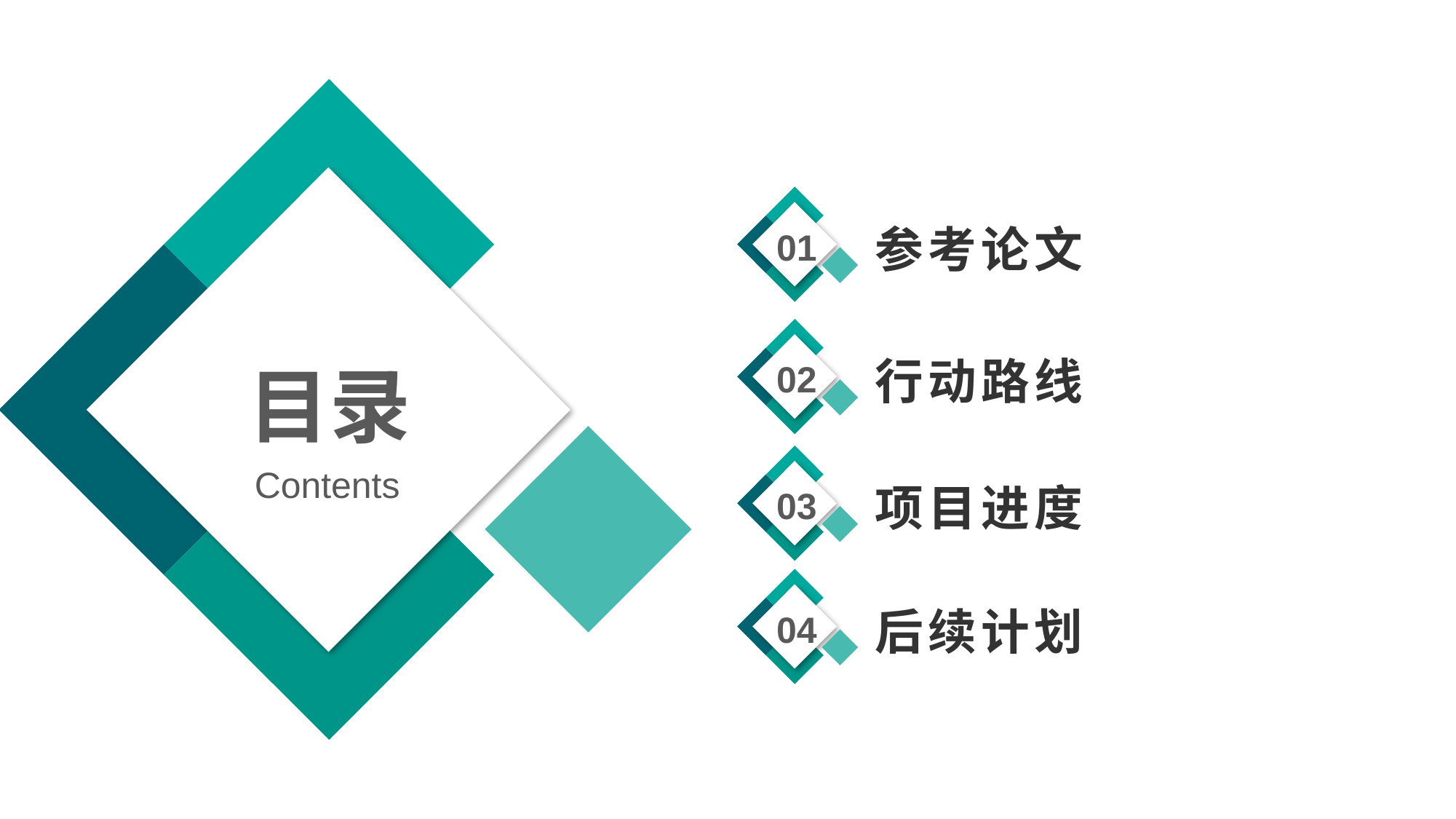

目录
Contents

01
参考论文

02
行动路线

03
项目进度

04
后续计划